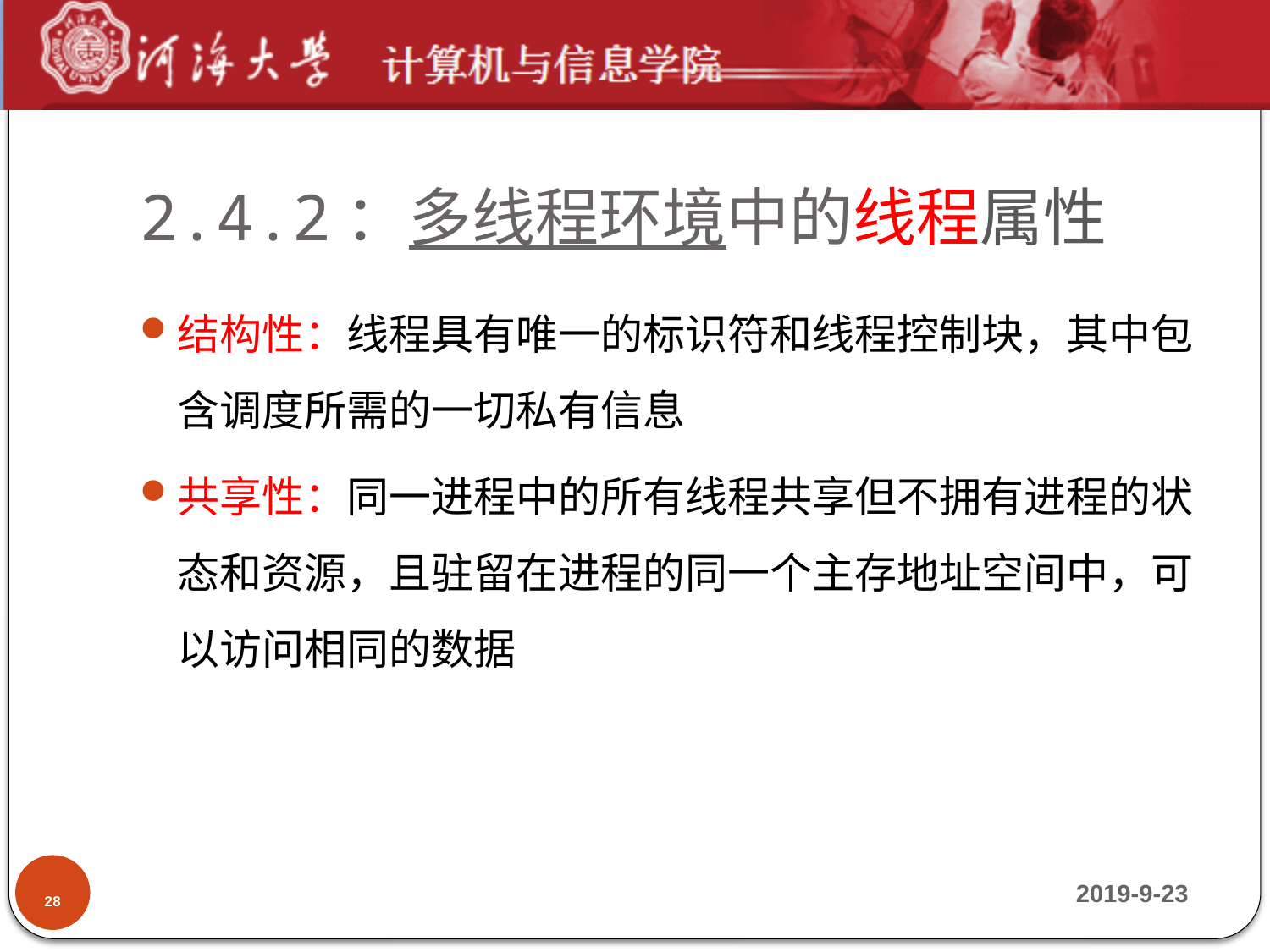

# 2.4.2：多线程环境中的线程属性
结构性：线程具有唯一的标识符和线程控制块，其中包含调度所需的一切私有信息
共享性：同一进程中的所有线程共享但不拥有进程的状态和资源，且驻留在进程的同一个主存地址空间中，可以访问相同的数据

28
2019-9-23